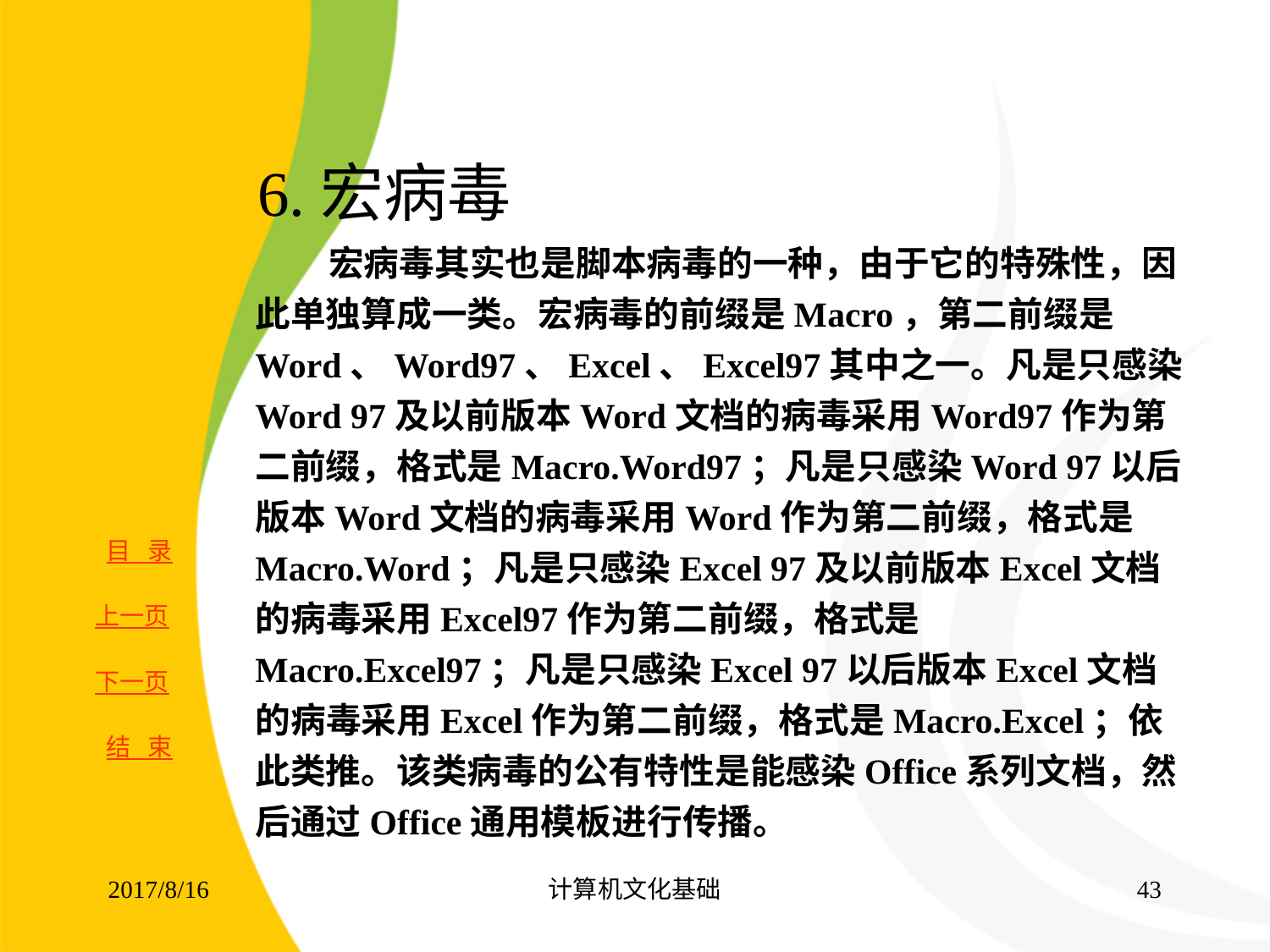

# 6.宏病毒
              宏病毒其实也是脚本病毒的一种，由于它的特殊性，因此单独算成一类。宏病毒的前缀是Macro，第二前缀是Word、Word97、Excel、Excel97其中之一。凡是只感染Word 97及以前版本Word文档的病毒采用Word97作为第二前缀，格式是Macro.Word97；凡是只感染Word 97以后版本Word文档的病毒采用Word作为第二前缀，格式是Macro.Word；凡是只感染Excel 97及以前版本Excel文档的病毒采用Excel97作为第二前缀，格式是Macro.Excel97；凡是只感染Excel 97以后版本Excel文档的病毒采用Excel作为第二前缀，格式是Macro.Excel；依此类推。该类病毒的公有特性是能感染Office系列文档，然后通过Office通用模板进行传播。
2017/8/16
计算机文化基础
43